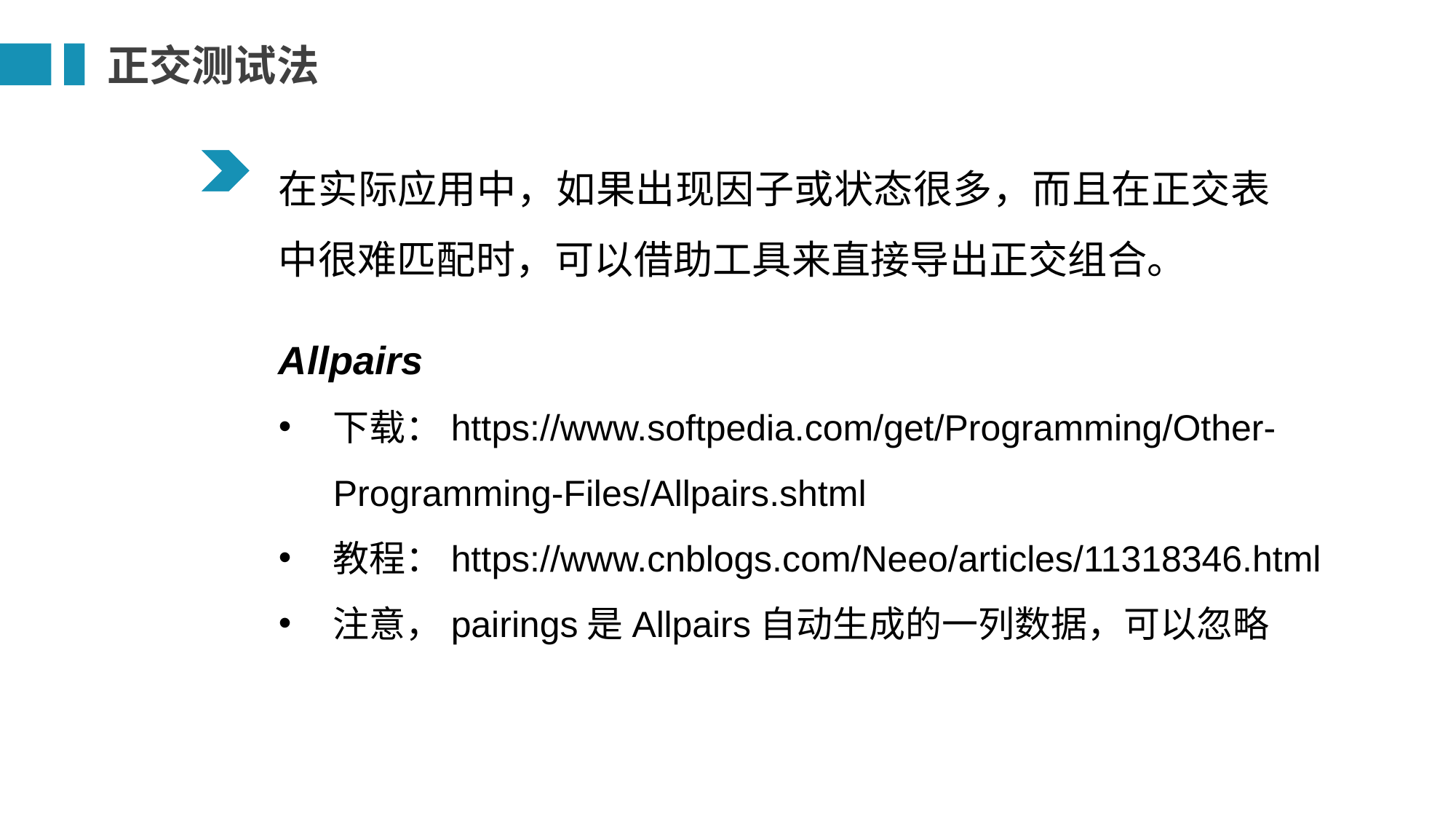

正交测试法

在实际应用中，如果出现因子或状态很多，而且在正交表中很难匹配时，可以借助工具来直接导出正交组合。

Allpairs
下载：https://www.softpedia.com/get/Programming/Other-Programming-Files/Allpairs.shtml
教程：https://www.cnblogs.com/Neeo/articles/11318346.html
注意，pairings是Allpairs自动生成的一列数据，可以忽略
106